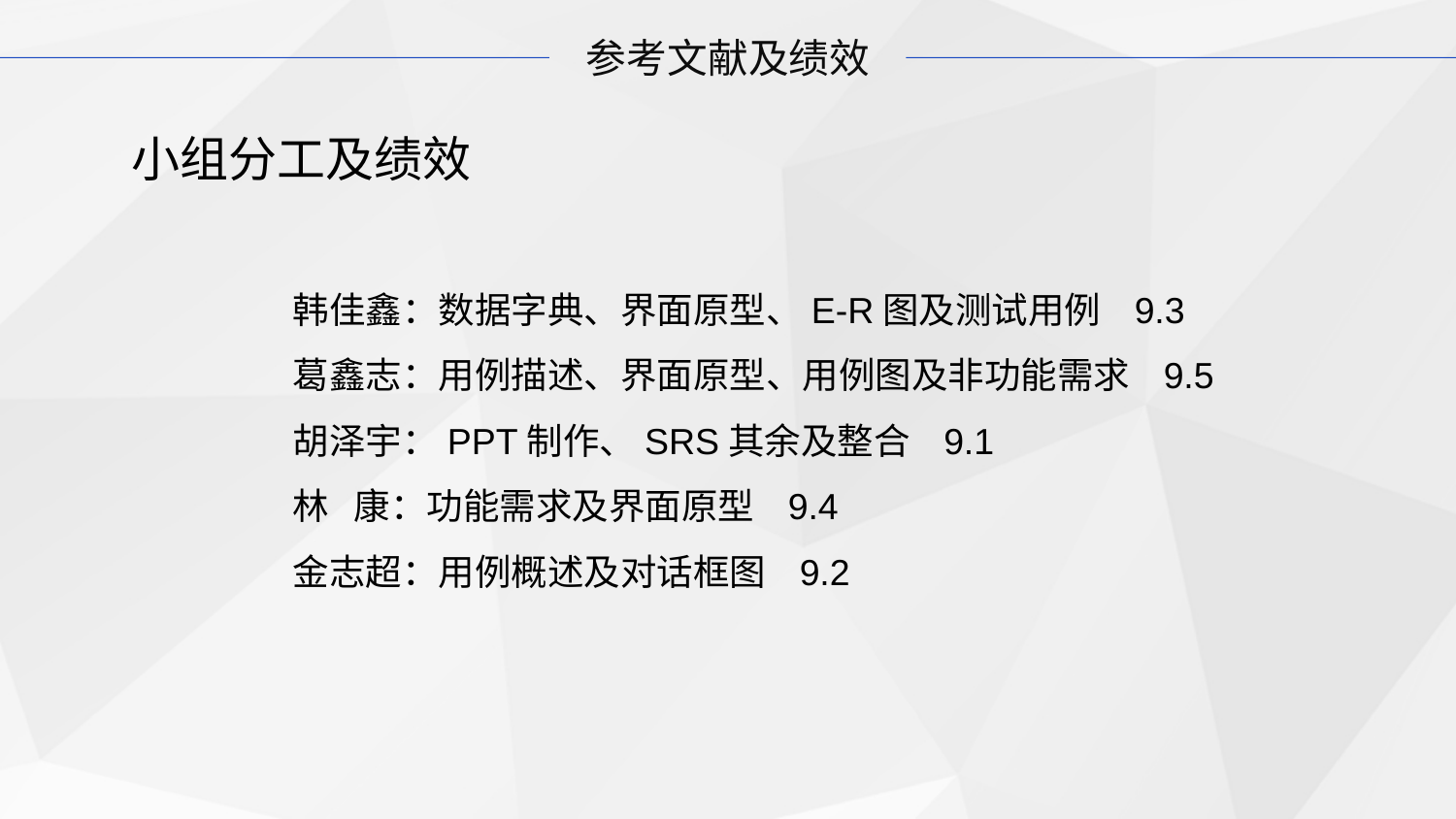

参考文献及绩效

小组分工及绩效
韩佳鑫：数据字典、界面原型、E-R图及测试用例   9.3
葛鑫志：用例描述、界面原型、用例图及非功能需求   9.5
胡泽宇：PPT制作、SRS其余及整合   9.1
林   康：功能需求及界面原型   9.4
金志超：用例概述及对话框图   9.2